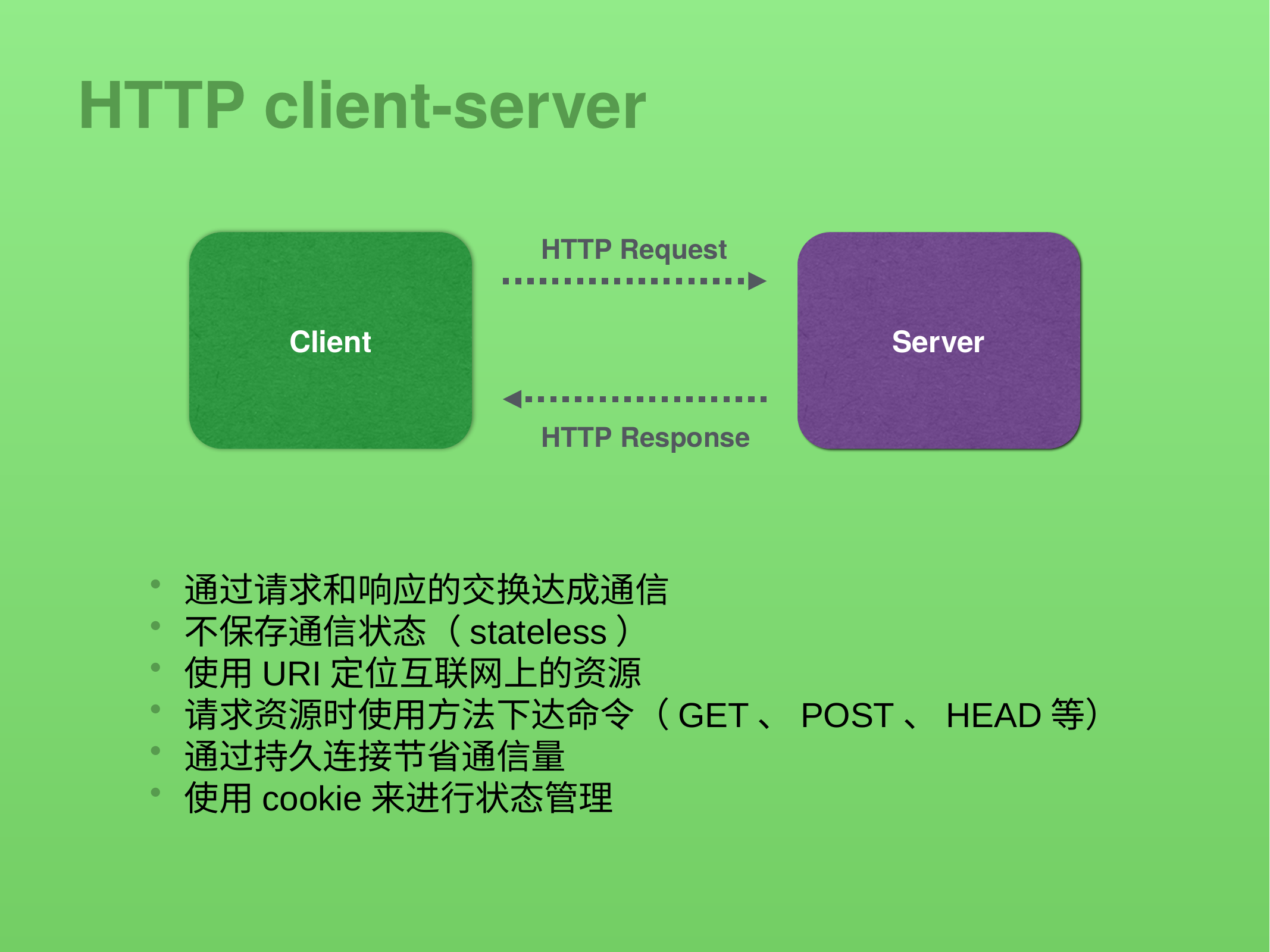

HTTP client-server
HTTP Request
Client
Server

HTTP Response
通过请求和响应的交换达成通信
不保存通信状态（stateless）
使用URI定位互联网上的资源
请求资源时使用方法下达命令（GET、POST、HEAD等）
通过持久连接节省通信量
使用cookie来进行状态管理
3